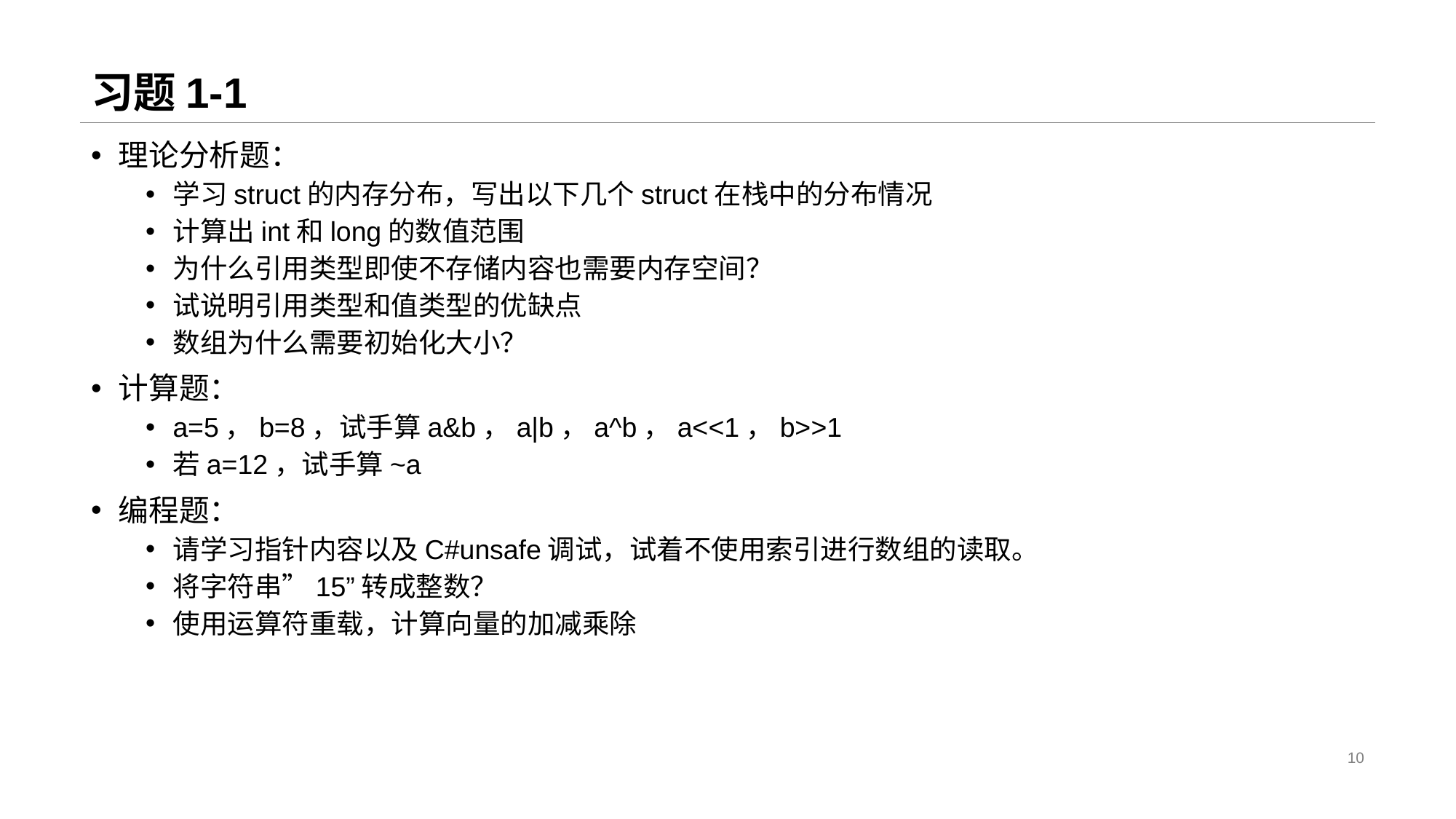

# 习题1-1
理论分析题：
学习struct的内存分布，写出以下几个struct在栈中的分布情况
计算出int和long的数值范围
为什么引用类型即使不存储内容也需要内存空间？
试说明引用类型和值类型的优缺点
数组为什么需要初始化大小？
计算题：
a=5，b=8，试手算a&b，a|b，a^b，a<<1，b>>1
若a=12，试手算~a
编程题：
请学习指针内容以及C#unsafe调试，试着不使用索引进行数组的读取。
将字符串”15”转成整数？
使用运算符重载，计算向量的加减乘除

10